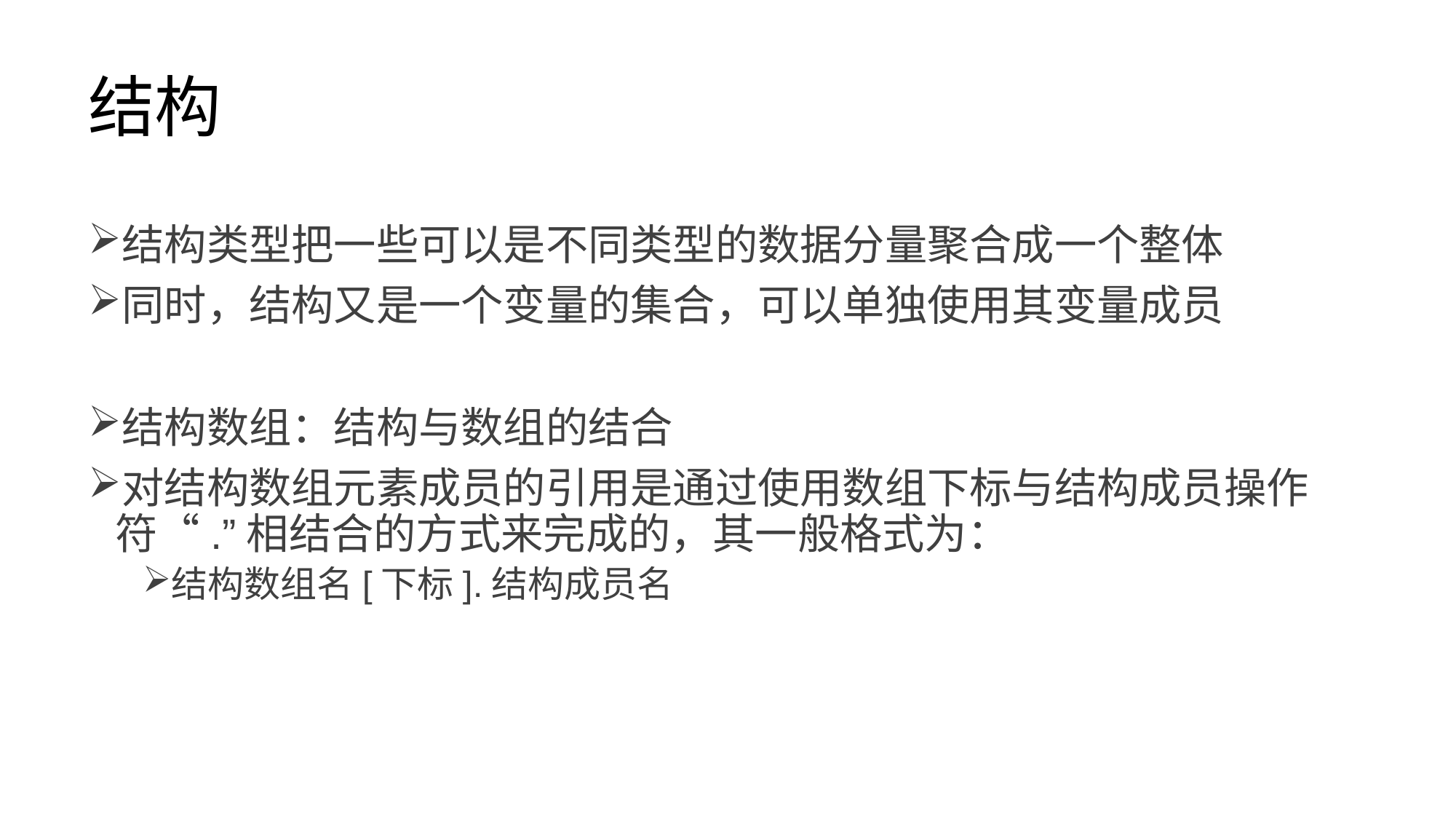

# 结构
结构类型把一些可以是不同类型的数据分量聚合成一个整体
同时，结构又是一个变量的集合，可以单独使用其变量成员

结构数组：结构与数组的结合
对结构数组元素成员的引用是通过使用数组下标与结构成员操作符“.”相结合的方式来完成的，其一般格式为：
结构数组名[下标].结构成员名